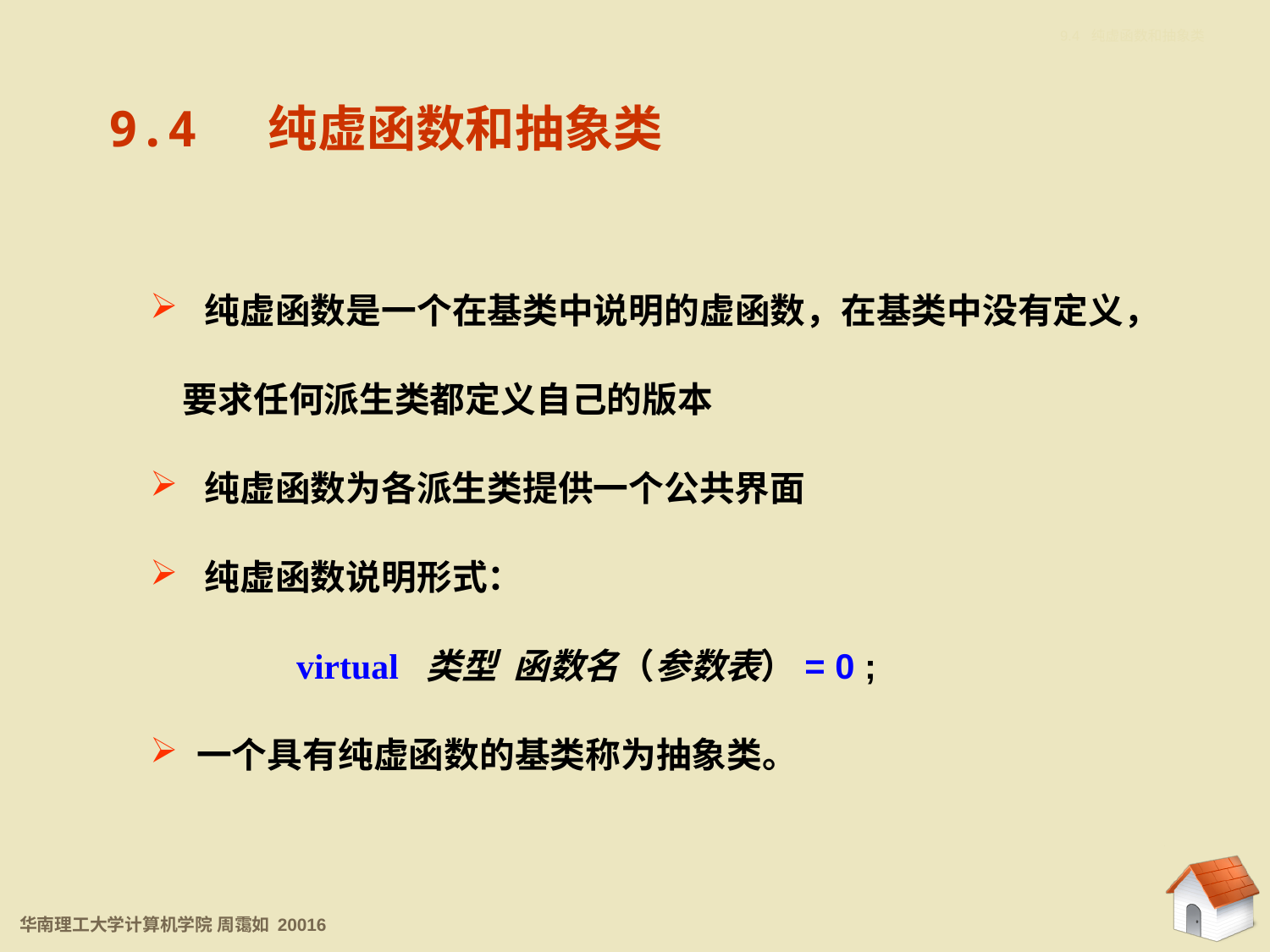

9.4  纯虚函数和抽象类
9.4  纯虚函数和抽象类
  纯虚函数是一个在基类中说明的虚函数，在基类中没有定义，
   要求任何派生类都定义自己的版本
  纯虚函数为各派生类提供一个公共界面
  纯虚函数说明形式：
	  virtual  类型  函数名（参数表）= 0 ;
 一个具有纯虚函数的基类称为抽象类。